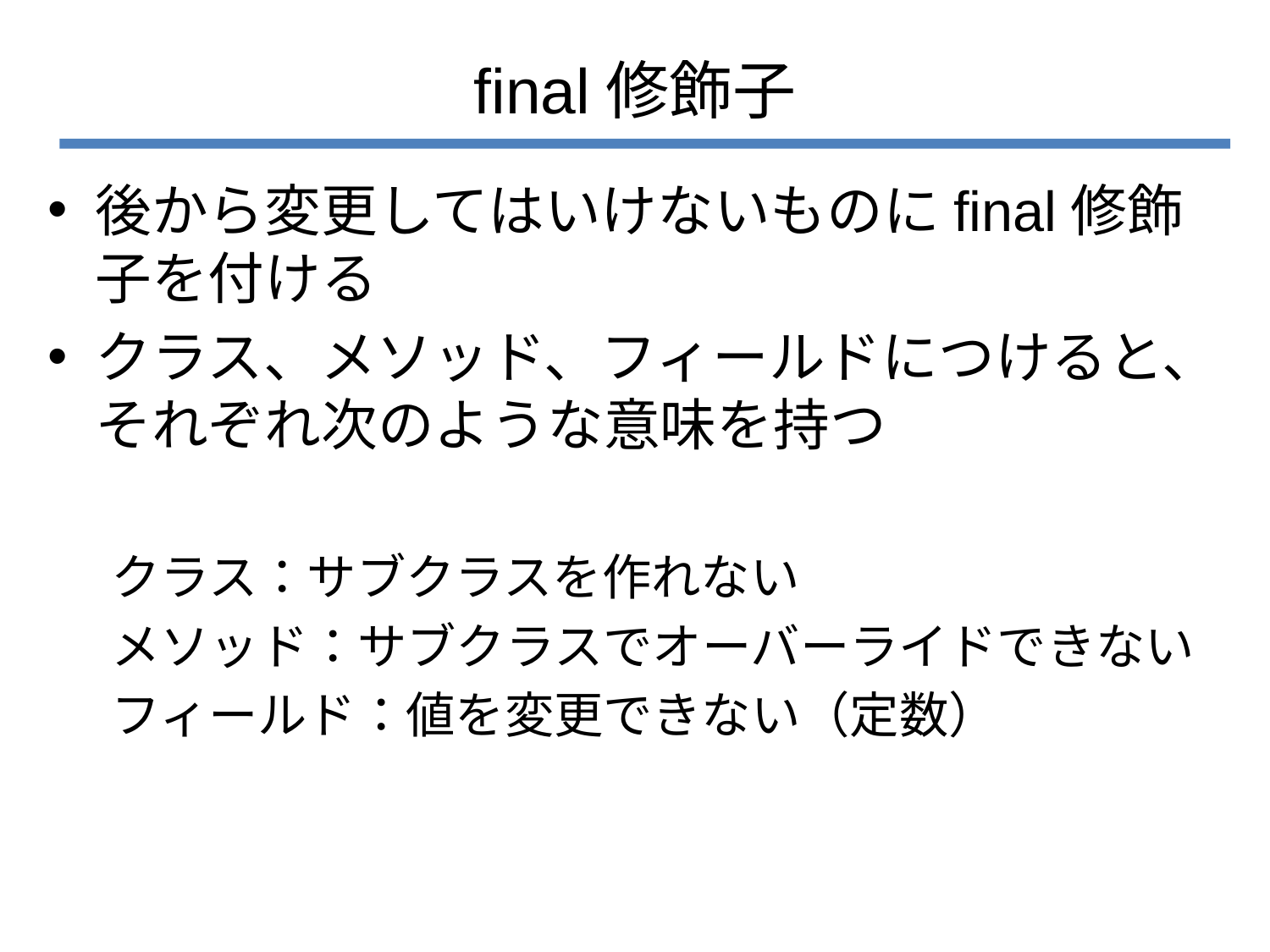

# final修飾子
後から変更してはいけないものにfinal修飾子を付ける
クラス、メソッド、フィールドにつけると、それぞれ次のような意味を持つ

クラス：サブクラスを作れない
メソッド：サブクラスでオーバーライドできない
フィールド：値を変更できない（定数）